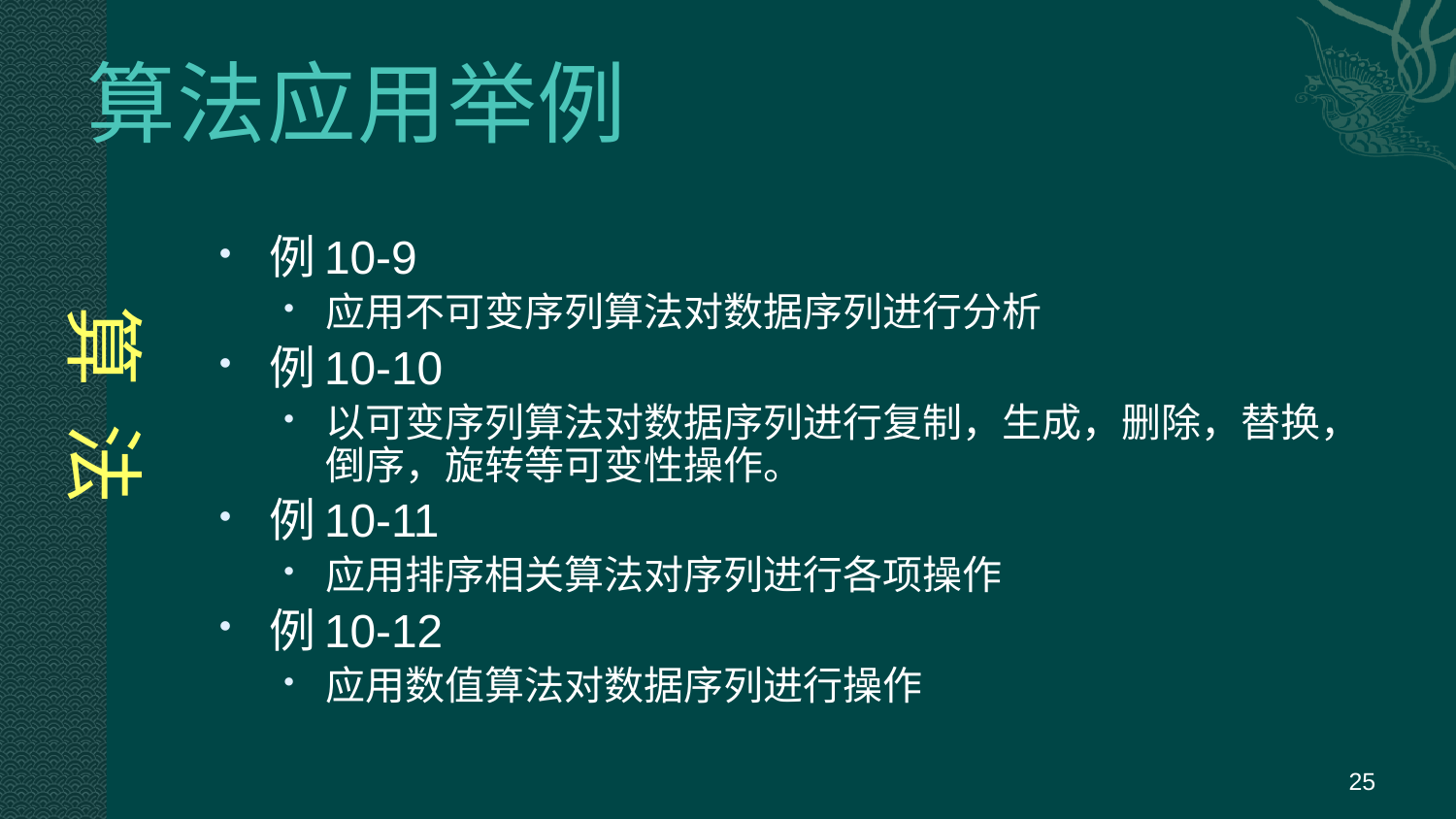

# 算法应用举例
算  法
例10-9
应用不可变序列算法对数据序列进行分析
例10-10
以可变序列算法对数据序列进行复制，生成，删除，替换，倒序，旋转等可变性操作。
例10-11
应用排序相关算法对序列进行各项操作
例10-12
应用数值算法对数据序列进行操作
25